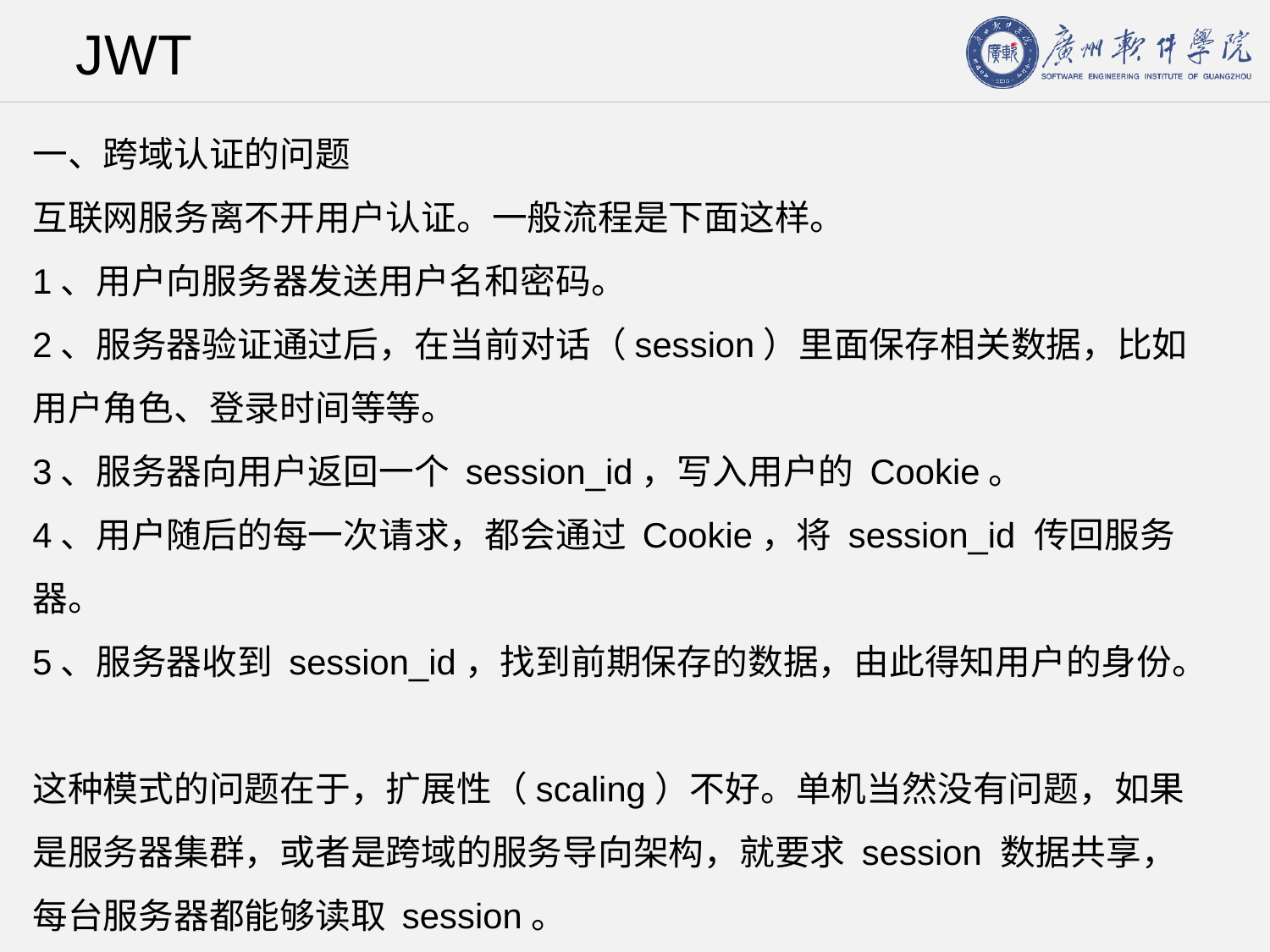

# JWT
一、跨域认证的问题
互联网服务离不开用户认证。一般流程是下面这样。
1、用户向服务器发送用户名和密码。
2、服务器验证通过后，在当前对话（session）里面保存相关数据，比如用户角色、登录时间等等。
3、服务器向用户返回一个 session_id，写入用户的 Cookie。
4、用户随后的每一次请求，都会通过 Cookie，将 session_id 传回服务器。
5、服务器收到 session_id，找到前期保存的数据，由此得知用户的身份。

这种模式的问题在于，扩展性（scaling）不好。单机当然没有问题，如果是服务器集群，或者是跨域的服务导向架构，就要求 session 数据共享，每台服务器都能够读取 session。